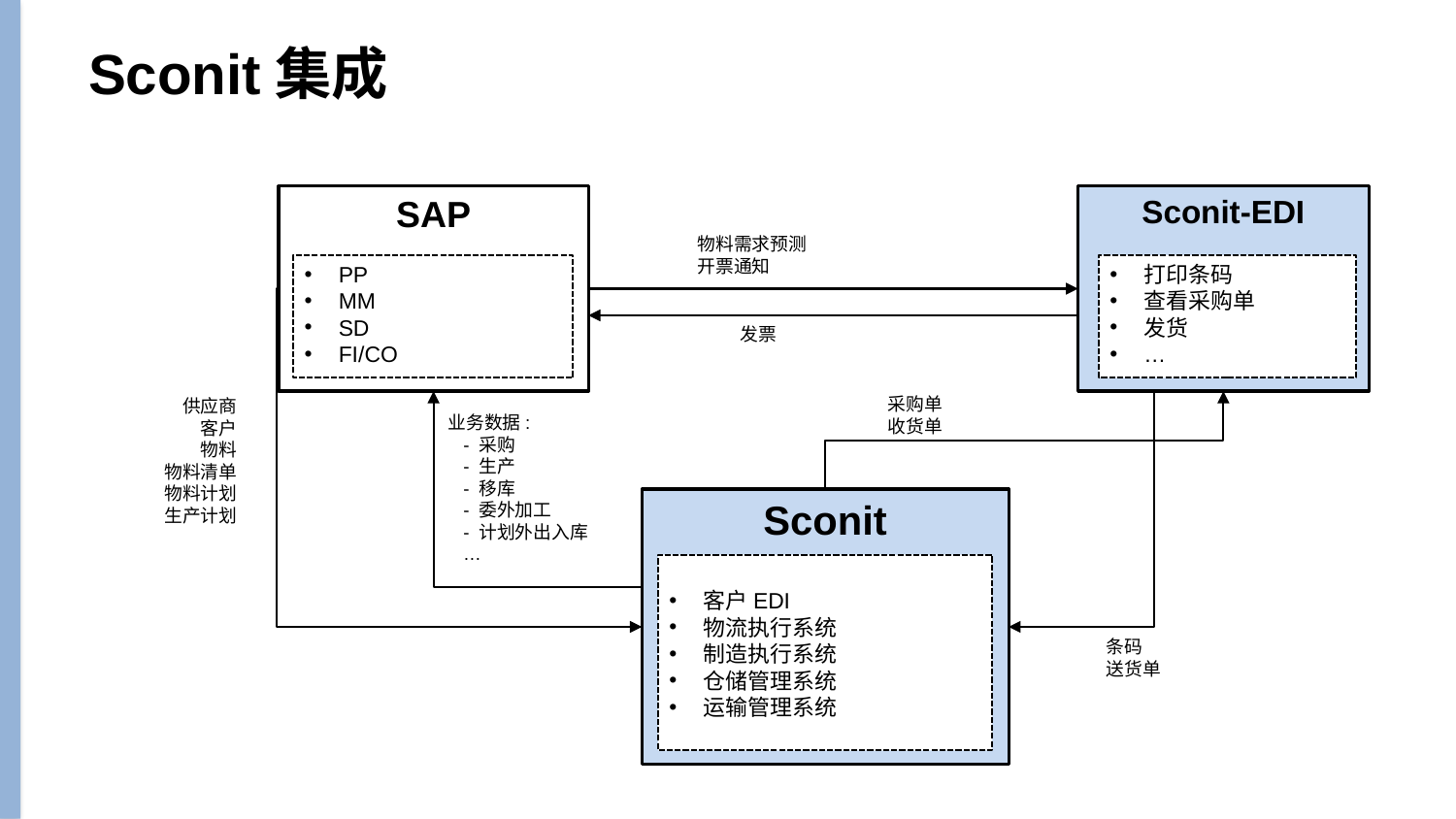

Sconit集成
SAP
Sconit-EDI
物料需求预测
开票通知
PP
MM
SD
FI/CO
打印条码
查看采购单
发货
…
发票
采购单
收货单
供应商
客户
物料
物料清单
物料计划
生产计划
业务数据:
   - 采购
   - 生产
   - 移库
   - 委外加工
   - 计划外出入库
   …
Sconit

客户EDI
物流执行系统
制造执行系统
仓储管理系统
运输管理系统
条码
送货单